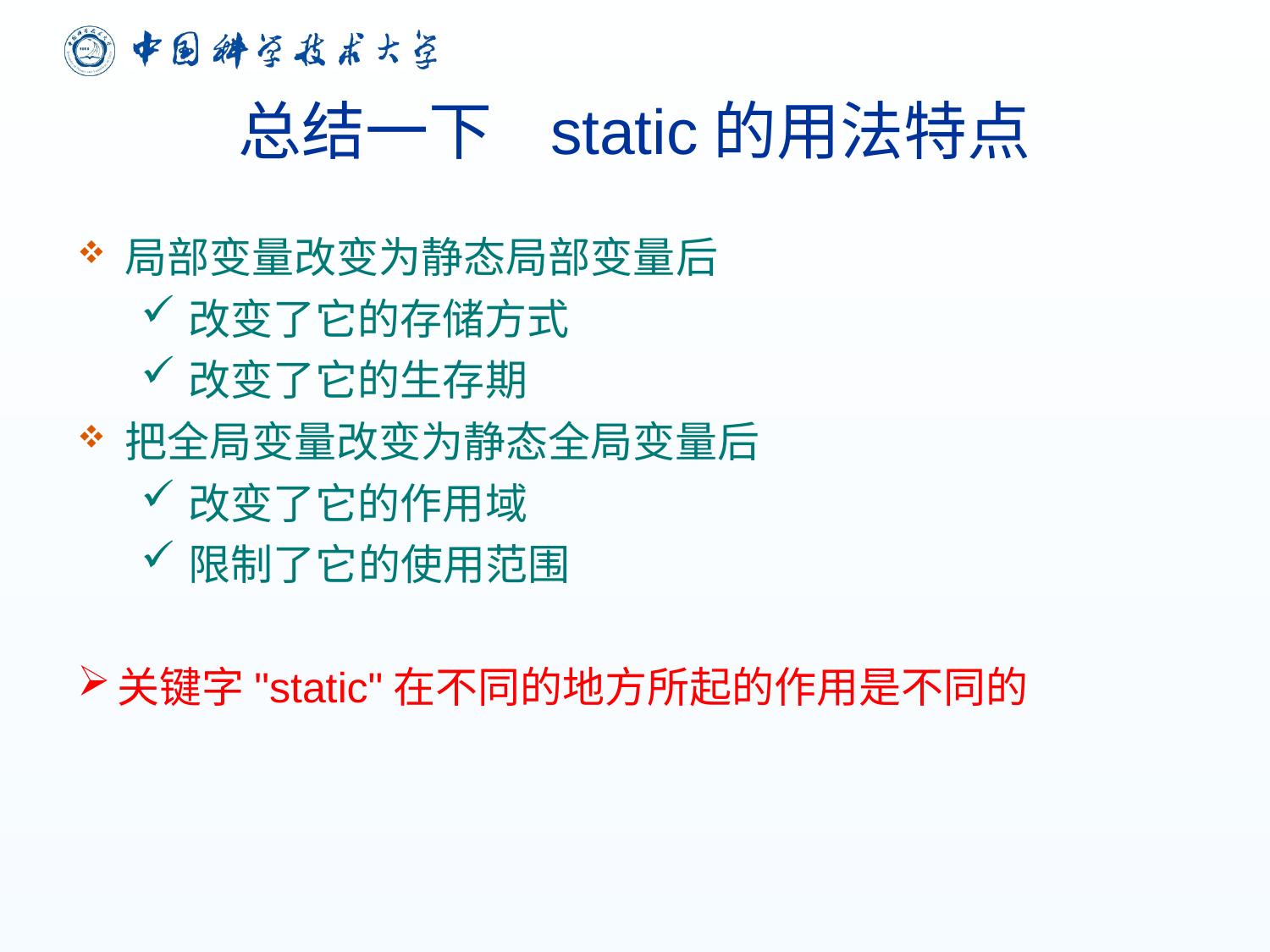

总结一下   static的用法特点
局部变量改变为静态局部变量后
改变了它的存储方式
改变了它的生存期
把全局变量改变为静态全局变量后
改变了它的作用域
限制了它的使用范围

关键字"static"在不同的地方所起的作用是不同的